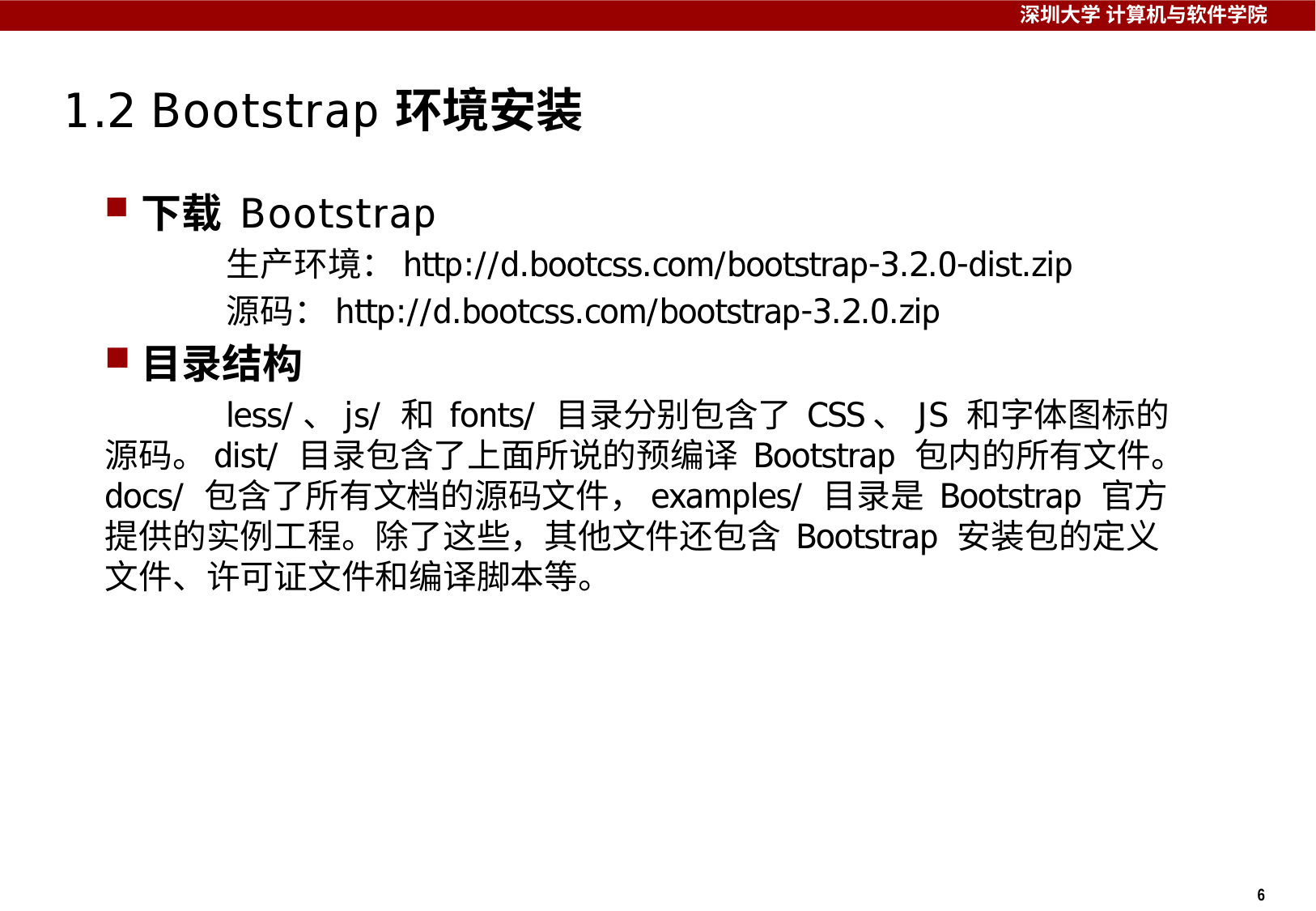

# 1.2 Bootstrap环境安装
下载 Bootstrap
	生产环境：http://d.bootcss.com/bootstrap-3.2.0-dist.zip
	源码：http://d.bootcss.com/bootstrap-3.2.0.zip
目录结构
	less/、js/ 和 fonts/ 目录分别包含了 CSS、JS 和字体图标的源码。dist/ 目录包含了上面所说的预编译 Bootstrap 包内的所有文件。docs/ 包含了所有文档的源码文件，examples/ 目录是 Bootstrap 官方提供的实例工程。除了这些，其他文件还包含 Bootstrap 安装包的定义文件、许可证文件和编译脚本等。